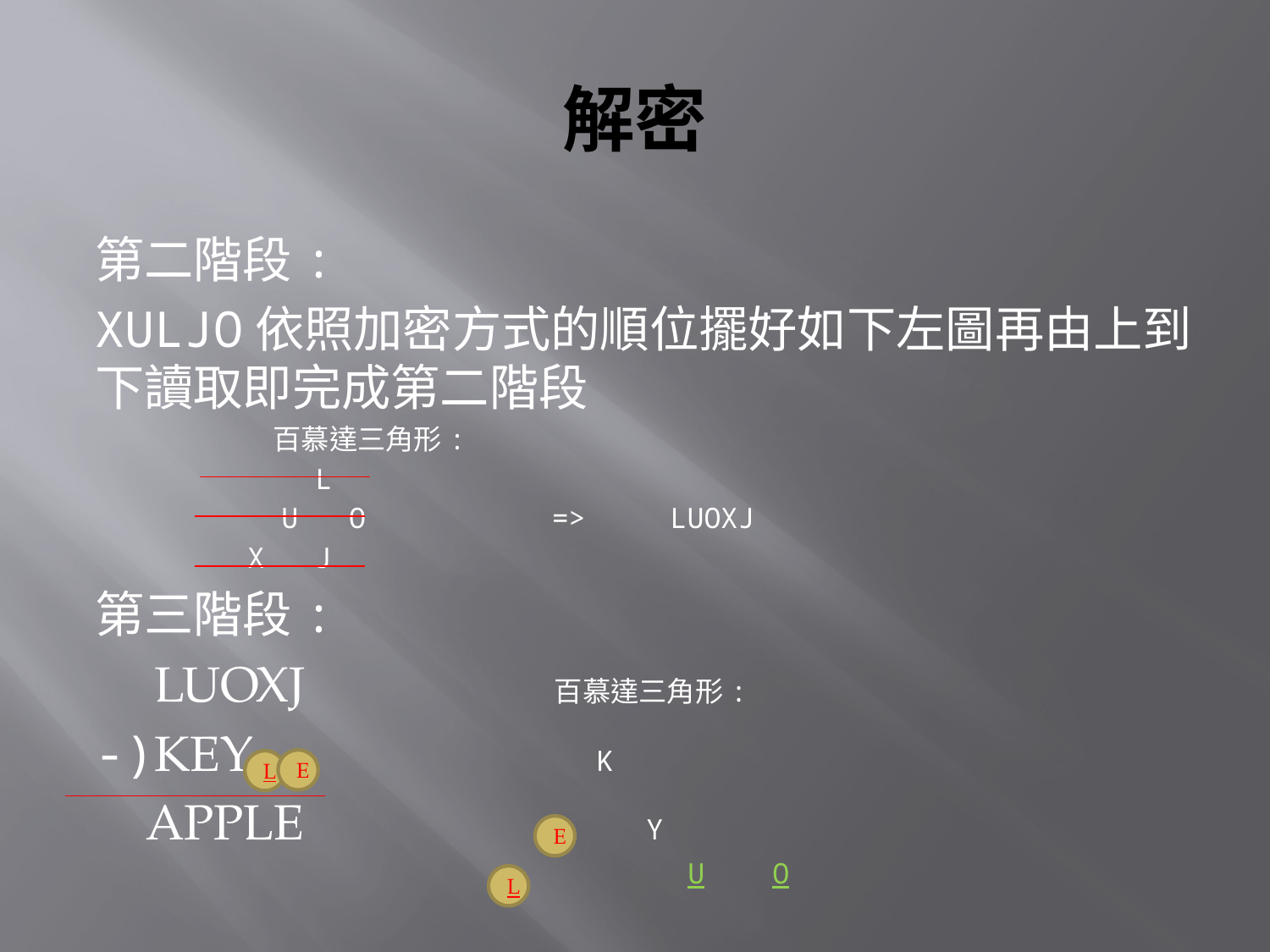

# 解密
第二階段:
XULJO依照加密方式的順位擺好如下左圖再由上到下讀取即完成第二階段
                           百慕達三角形:
             L
           U   O           =>     LUOXJ
         X   J
第三階段:
  LUOXJ        百慕達三角形:
-)KEY                            K
   APPLE                          Y
                                   U    O
E
L
E
L